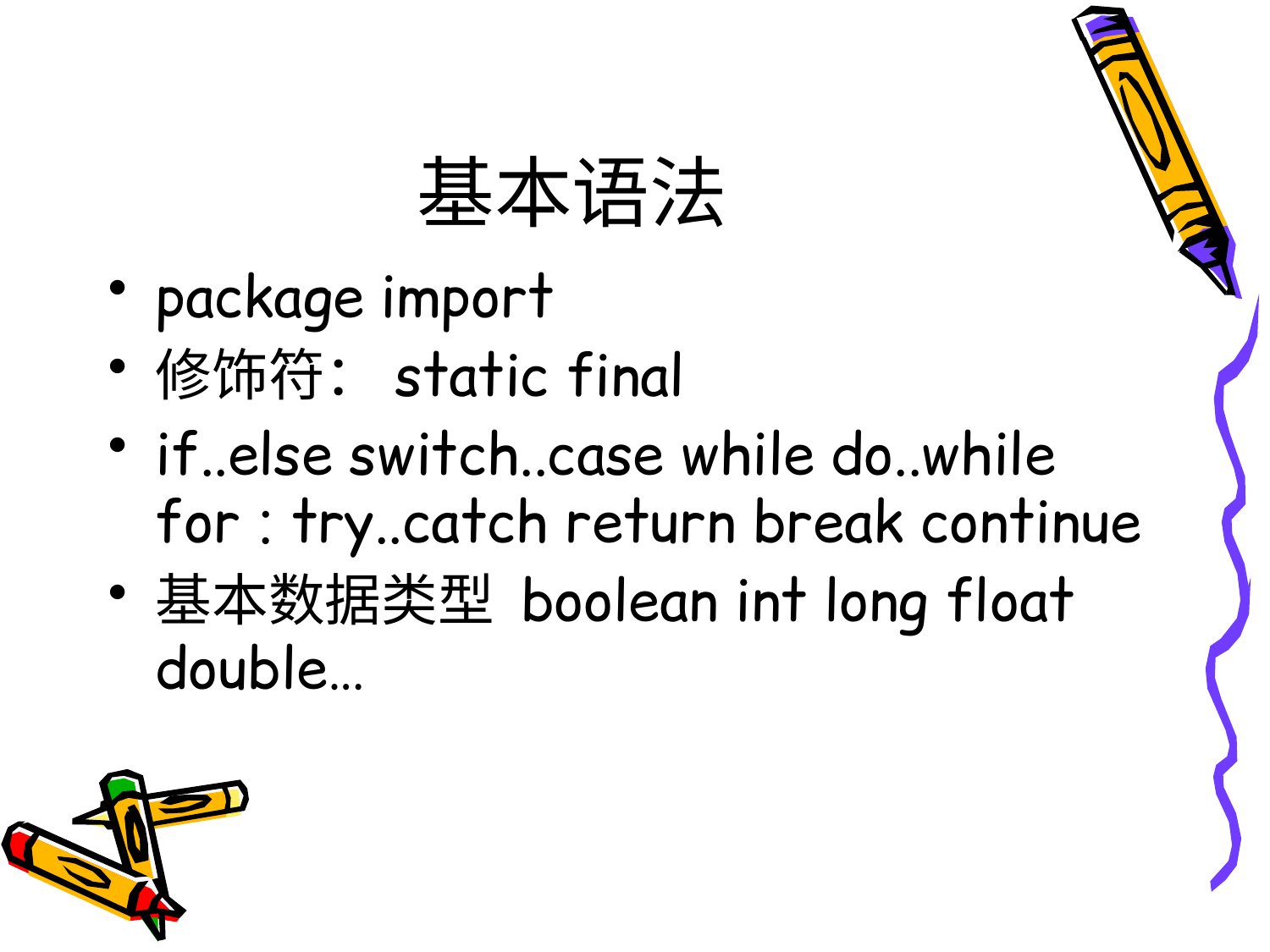

# 基本语法
package import
修饰符：static final
if..else switch..case while do..while for : try..catch return break continue
基本数据类型 boolean int long float double…